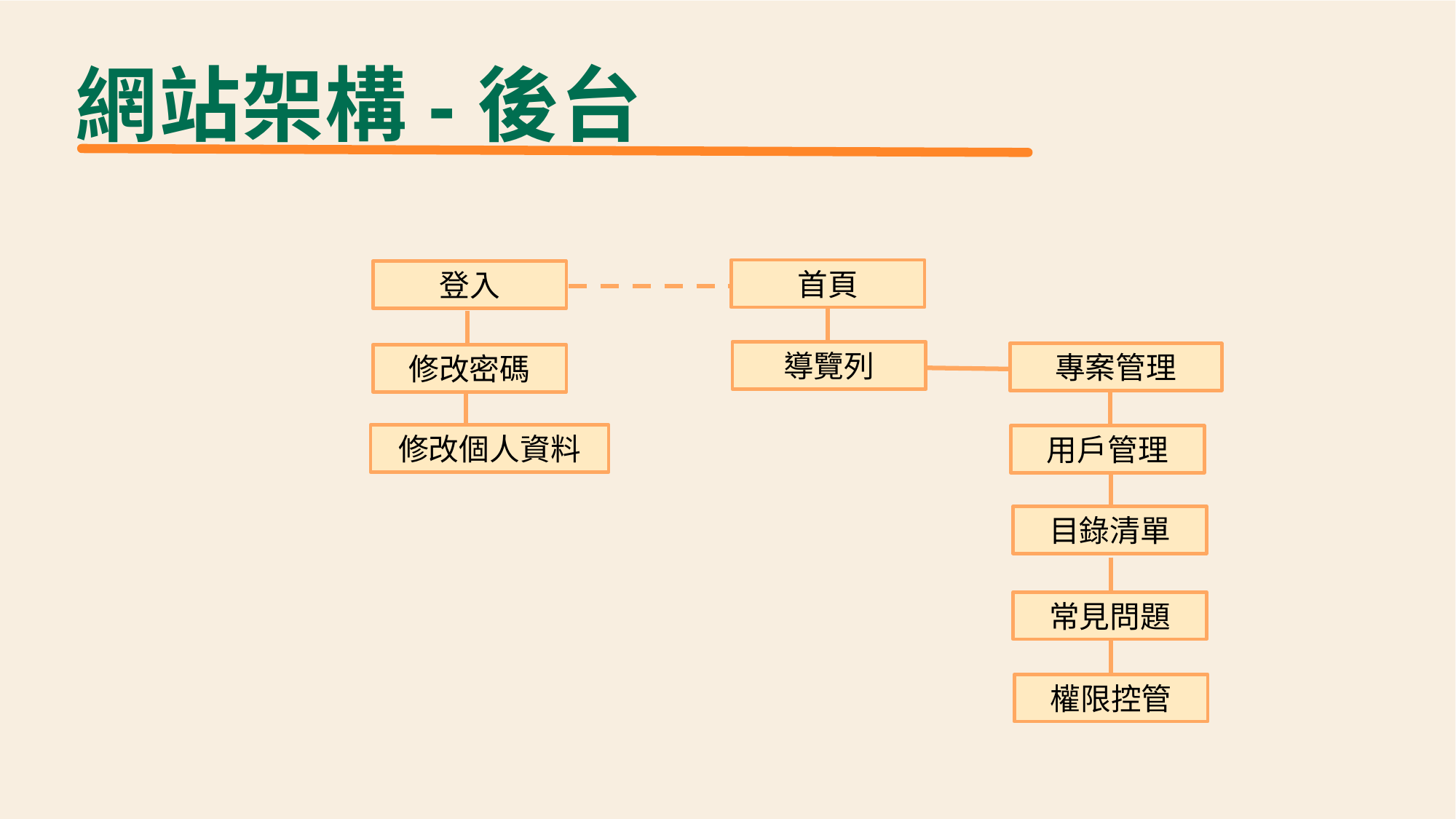

網站架構-後台
首頁
登入
導覽列
專案管理
修改密碼
修改個人資料
用戶管理
目錄清單
常見問題
權限控管